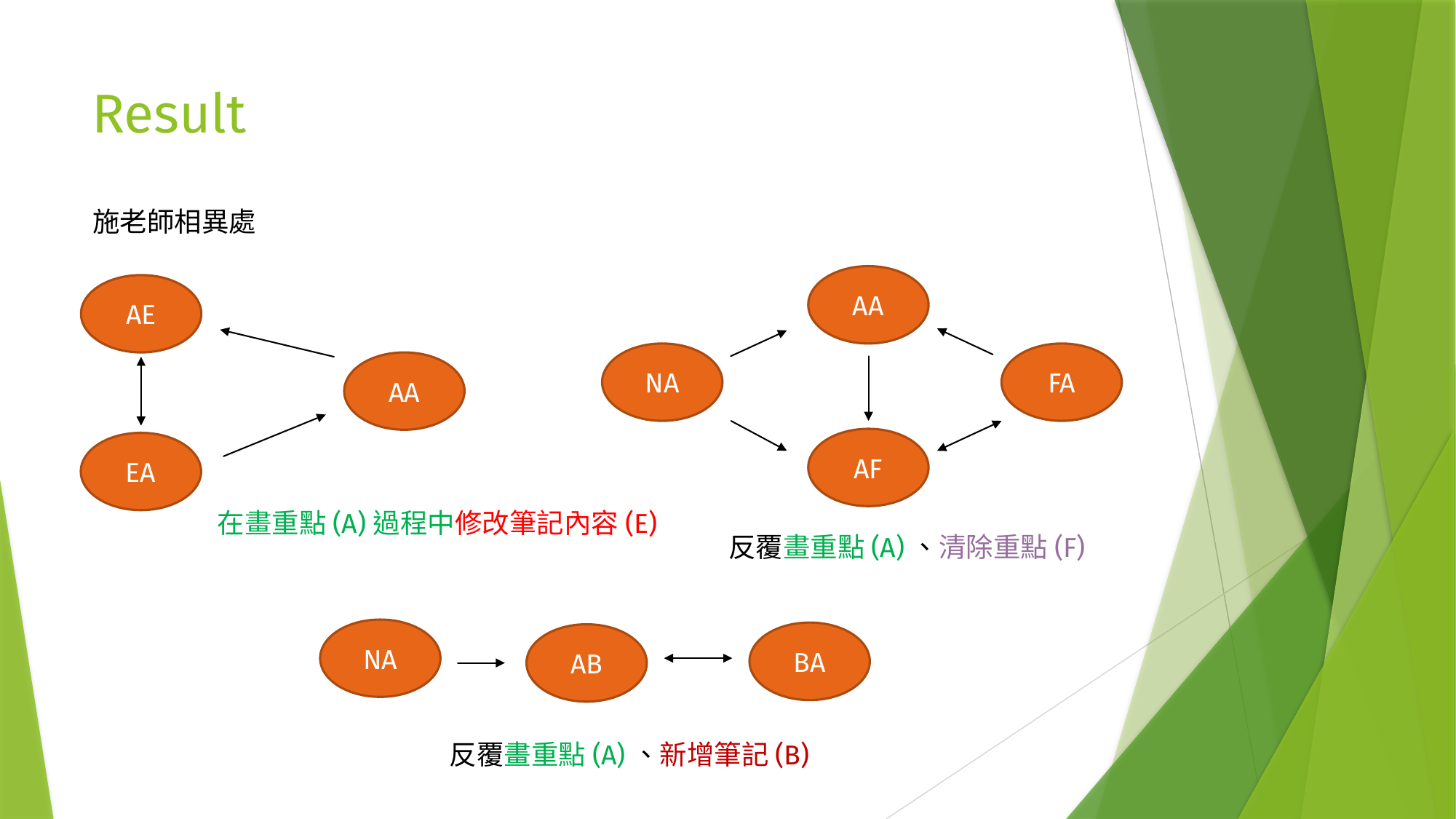

# Result
施老師相異處
AA
NA
FA
AF
反覆畫重點(A)、清除重點(F)
AE
AA
EA
在畫重點(A)過程中修改筆記內容(E)
NA
BA
AB
反覆畫重點(A)、新增筆記(B)